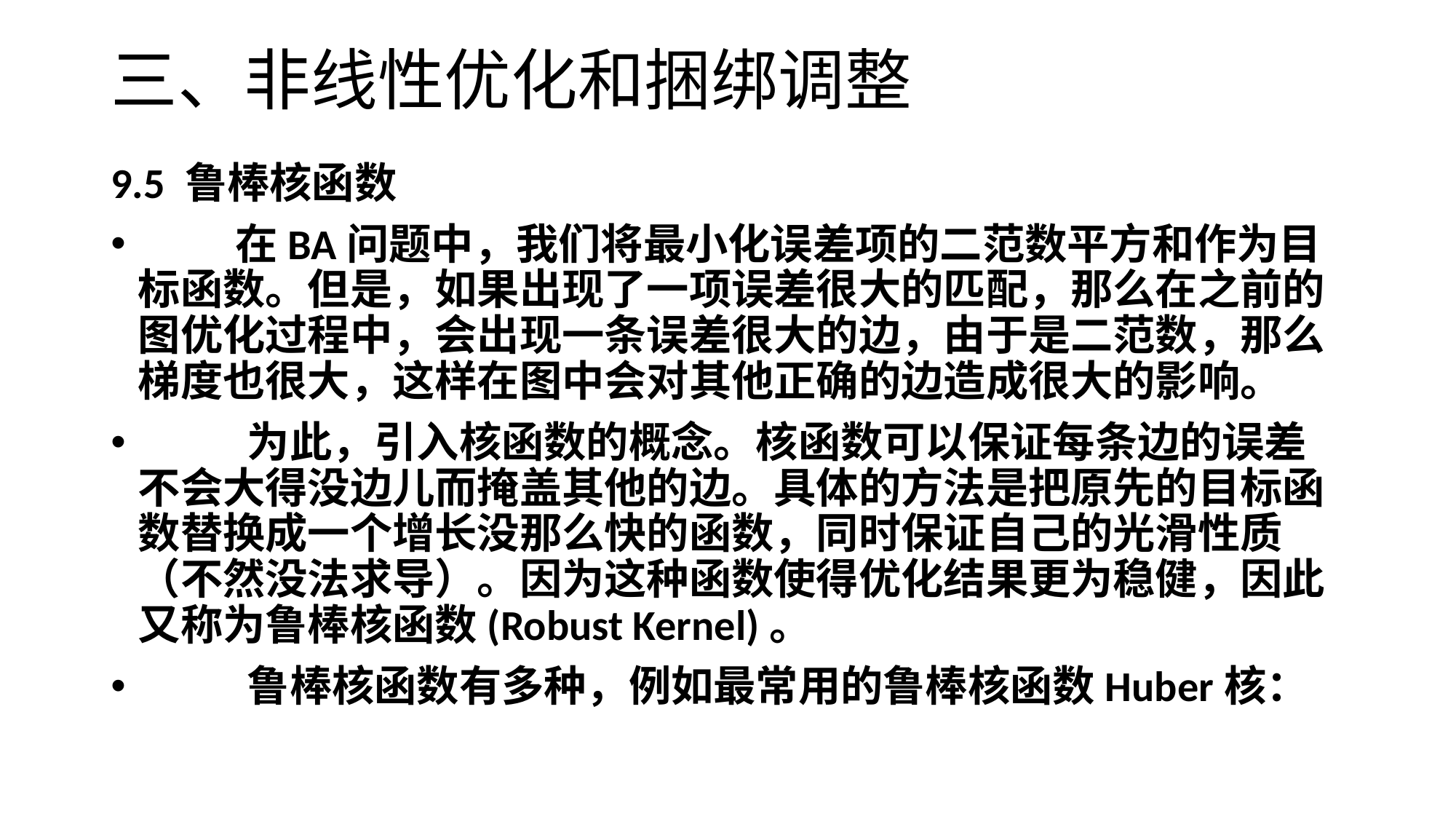

# 三、非线性优化和捆绑调整
9.5 鲁棒核函数
         在BA问题中，我们将最小化误差项的二范数平方和作为目标函数。但是，如果出现了一项误差很大的匹配，那么在之前的图优化过程中，会出现一条误差很大的边，由于是二范数，那么梯度也很大，这样在图中会对其他正确的边造成很大的影响。
	为此，引入核函数的概念。核函数可以保证每条边的误差不会大得没边儿而掩盖其他的边。具体的方法是把原先的目标函数替换成一个增长没那么快的函数，同时保证自己的光滑性质（不然没法求导）。因为这种函数使得优化结果更为稳健，因此又称为鲁棒核函数(Robust Kernel)。
	鲁棒核函数有多种，例如最常用的鲁棒核函数Huber核：